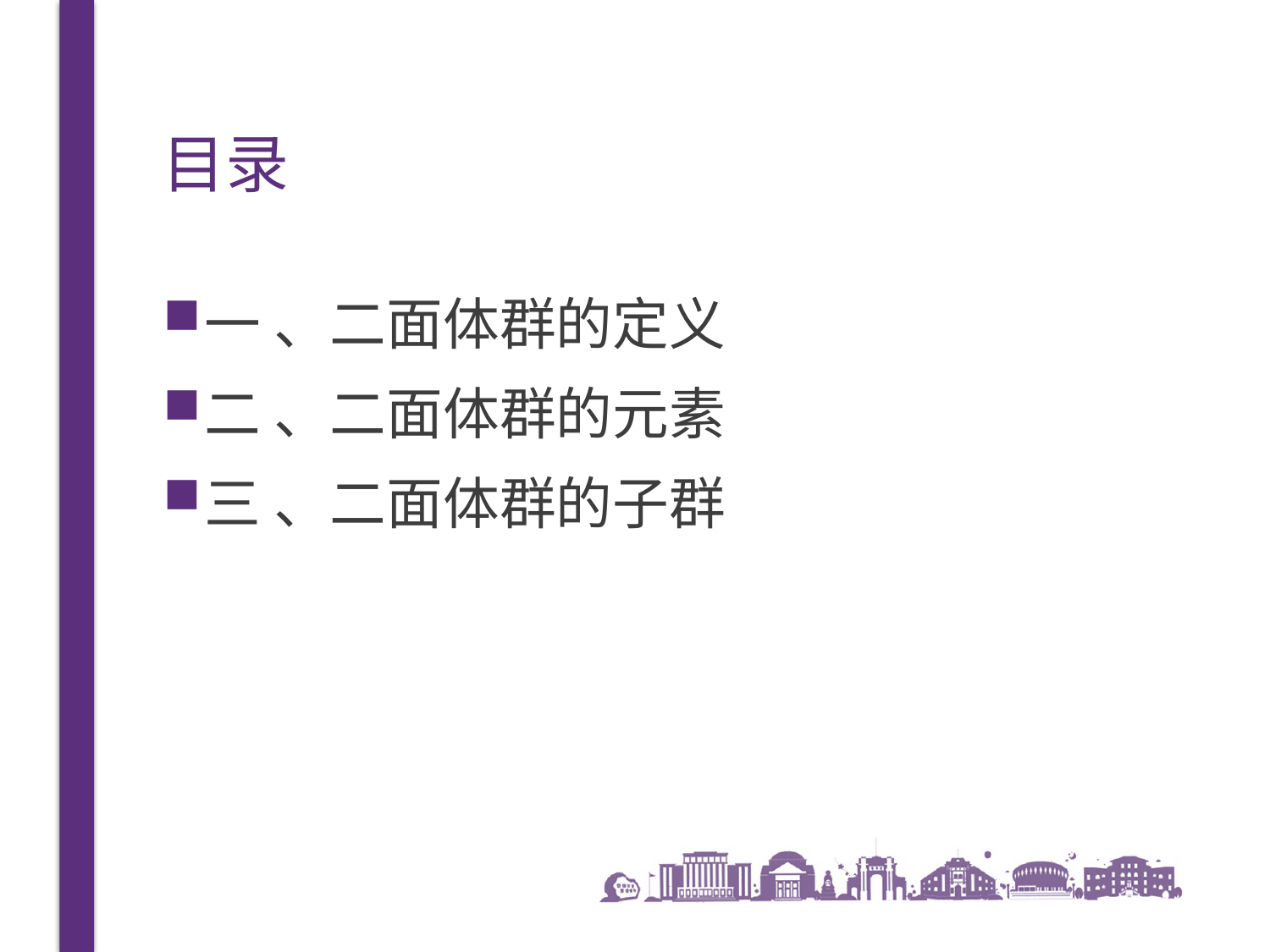

# 目录
一 、二面体群的定义
二 、二面体群的元素
三 、二面体群的子群